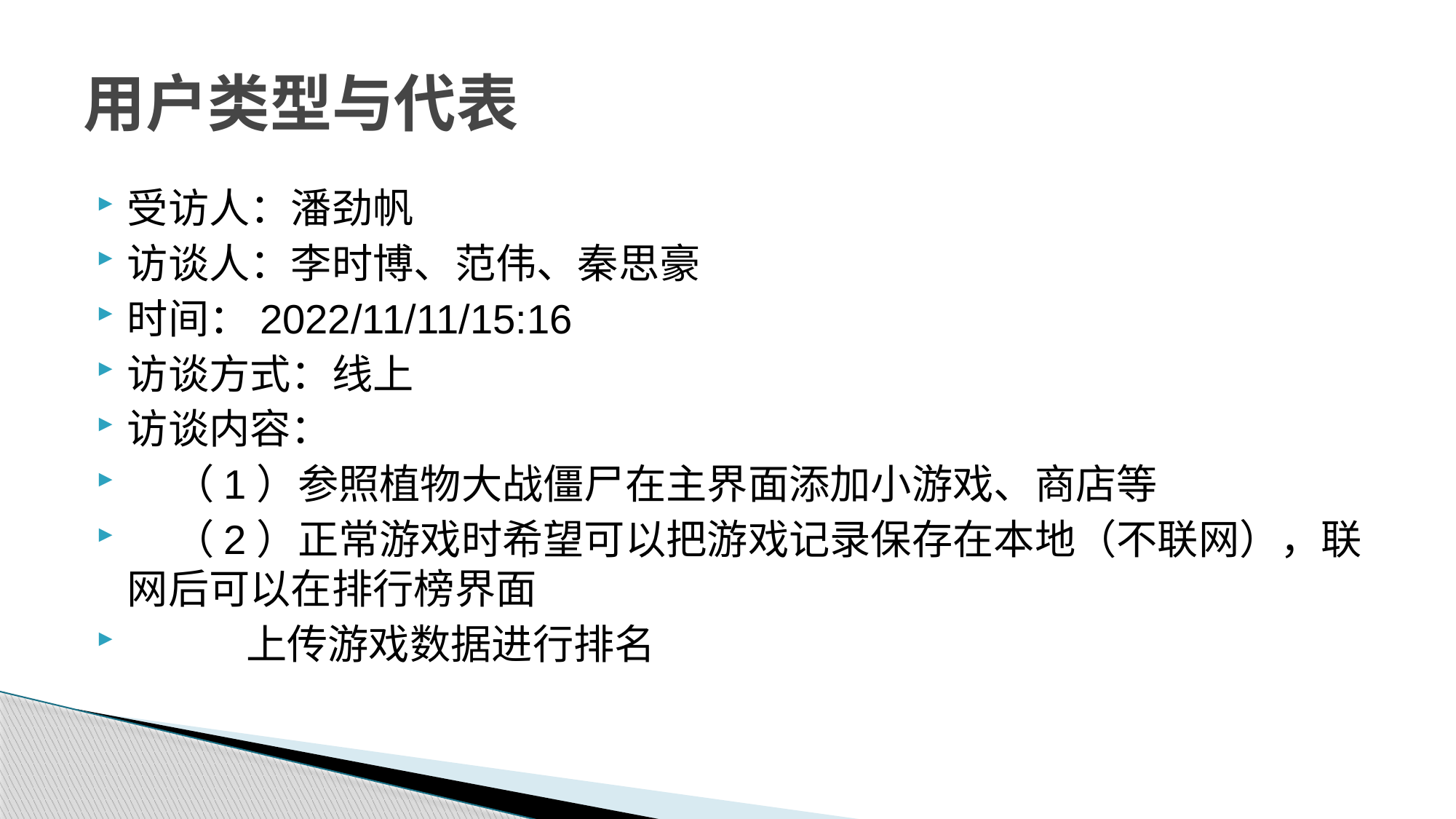

# 用户类型与代表
受访人：潘劲帆
访谈人：李时博、范伟、秦思豪
时间：2022/11/11/15:16
访谈方式：线上
访谈内容：
    （1）参照植物大战僵尸在主界面添加小游戏、商店等
    （2）正常游戏时希望可以把游戏记录保存在本地（不联网），联网后可以在排行榜界面
            上传游戏数据进行排名